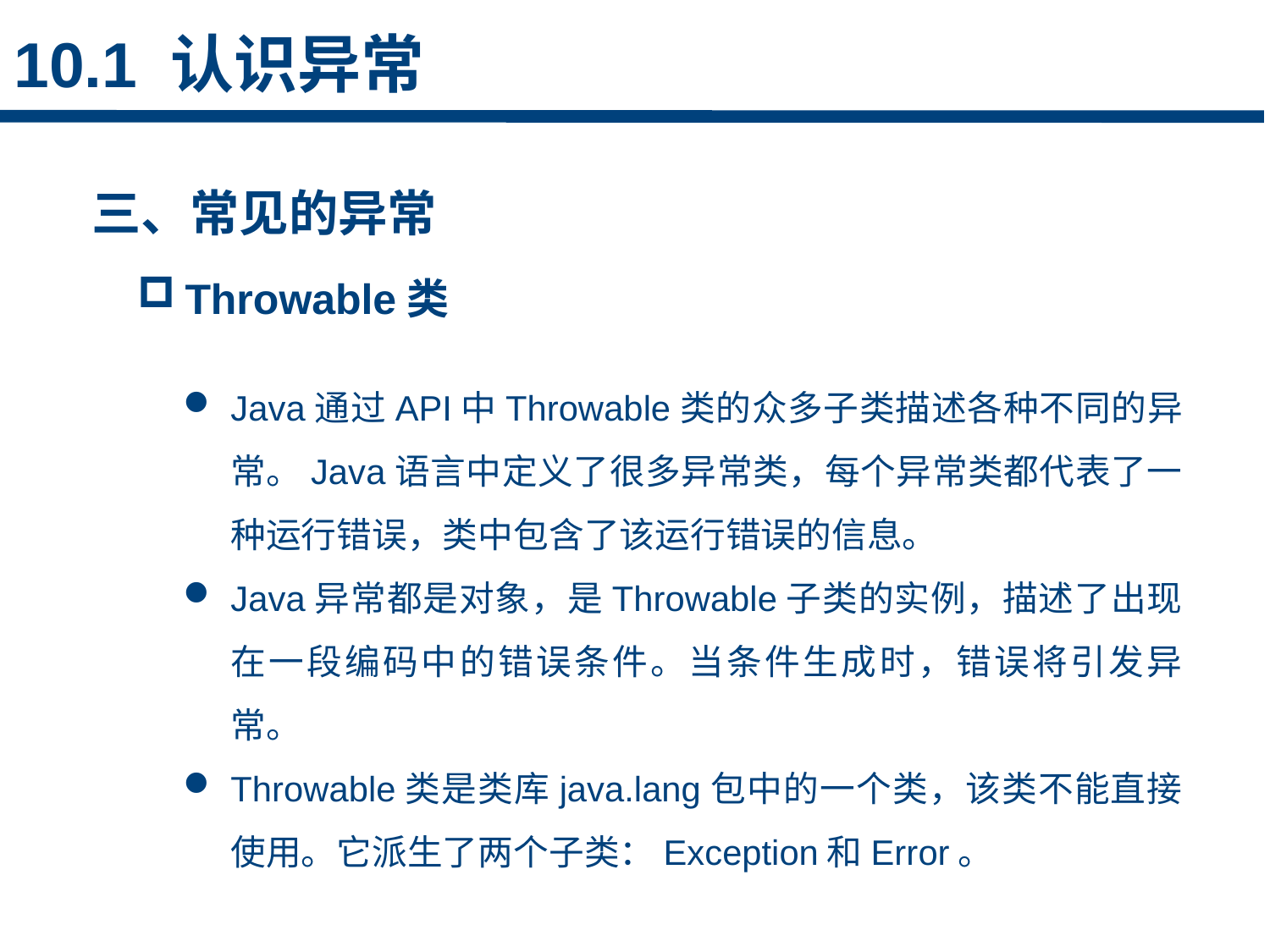

10.1 认识异常
三、常见的异常
Throwable类
点击添加文本
Java通过API中Throwable类的众多子类描述各种不同的异常。Java语言中定义了很多异常类，每个异常类都代表了一种运行错误，类中包含了该运行错误的信息。
Java异常都是对象，是Throwable子类的实例，描述了出现在一段编码中的错误条件。当条件生成时，错误将引发异常。
Throwable类是类库java.lang包中的一个类，该类不能直接使用。它派生了两个子类：Exception和Error。

点击添加文本
点击添加文本
点击添加文本